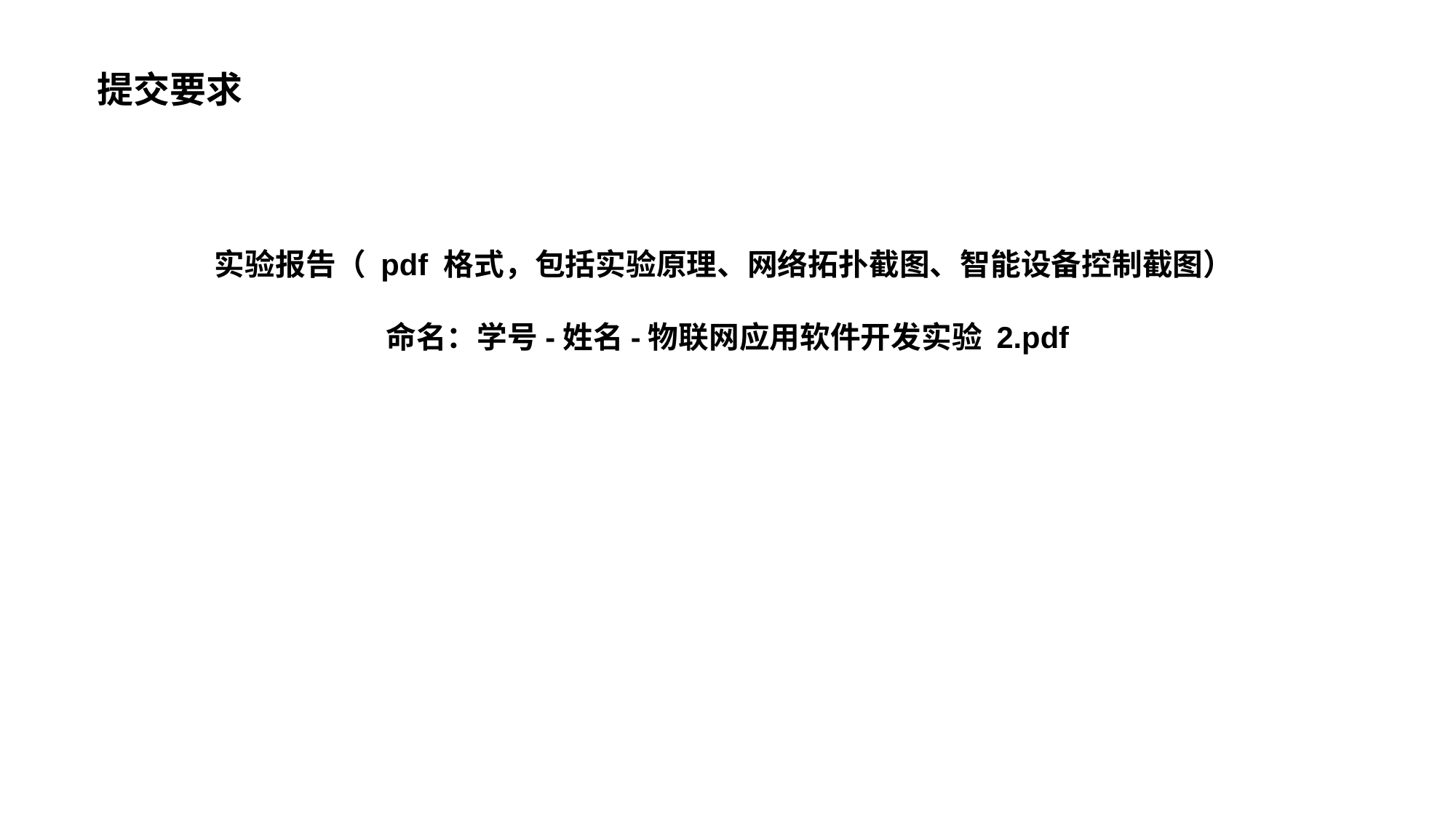

提交要求

实验报告（ pdf 格式，包括实验原理、⽹络拓扑截图、智能设备控制截图）
命名：学号-姓名-物联⽹应⽤软件开发实验 2.pdf